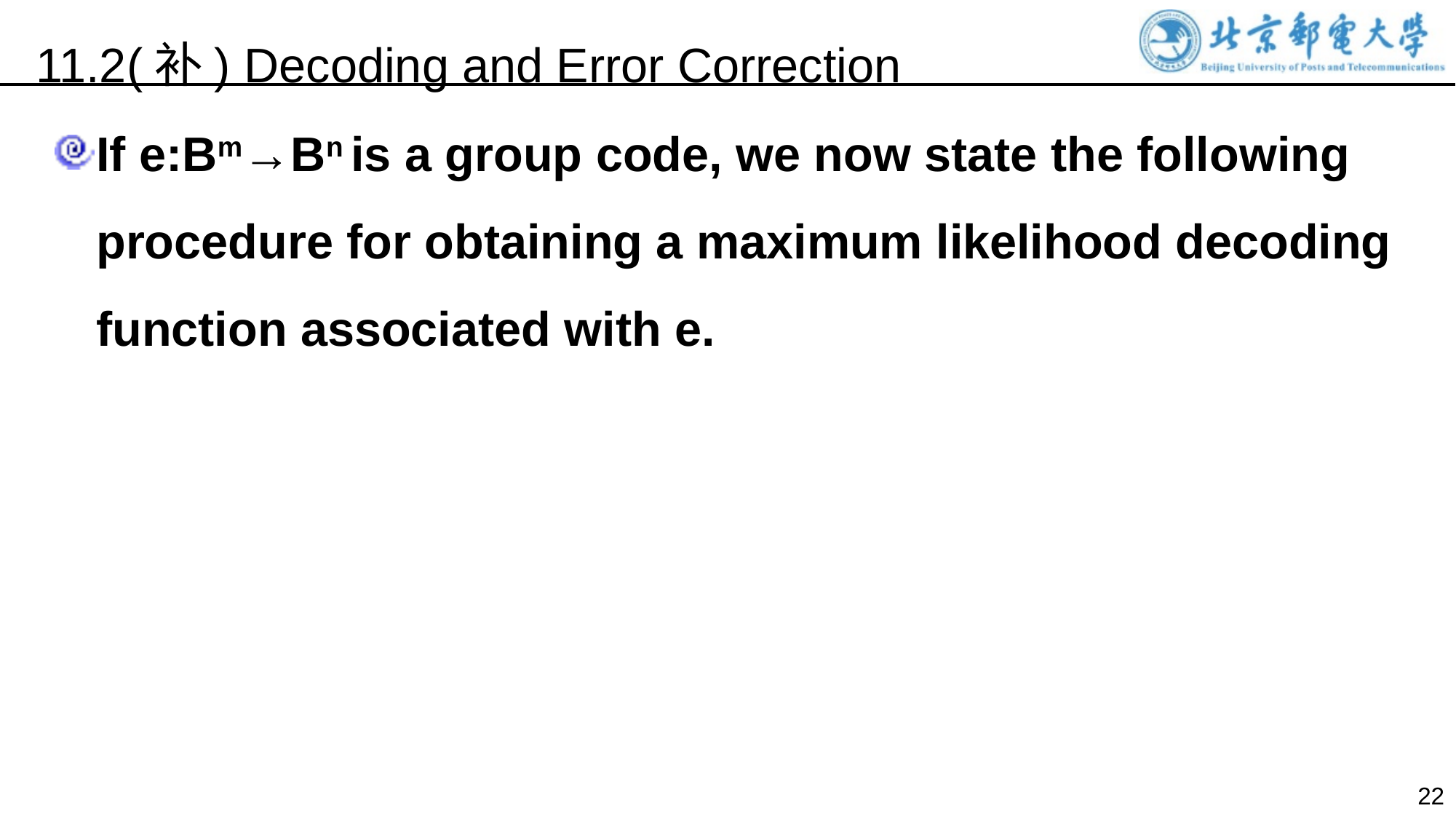

11.2(补) Decoding and Error Correction
If e:Bm→Bn is a group code, we now state the following procedure for obtaining a maximum likelihood decoding function associated with e.